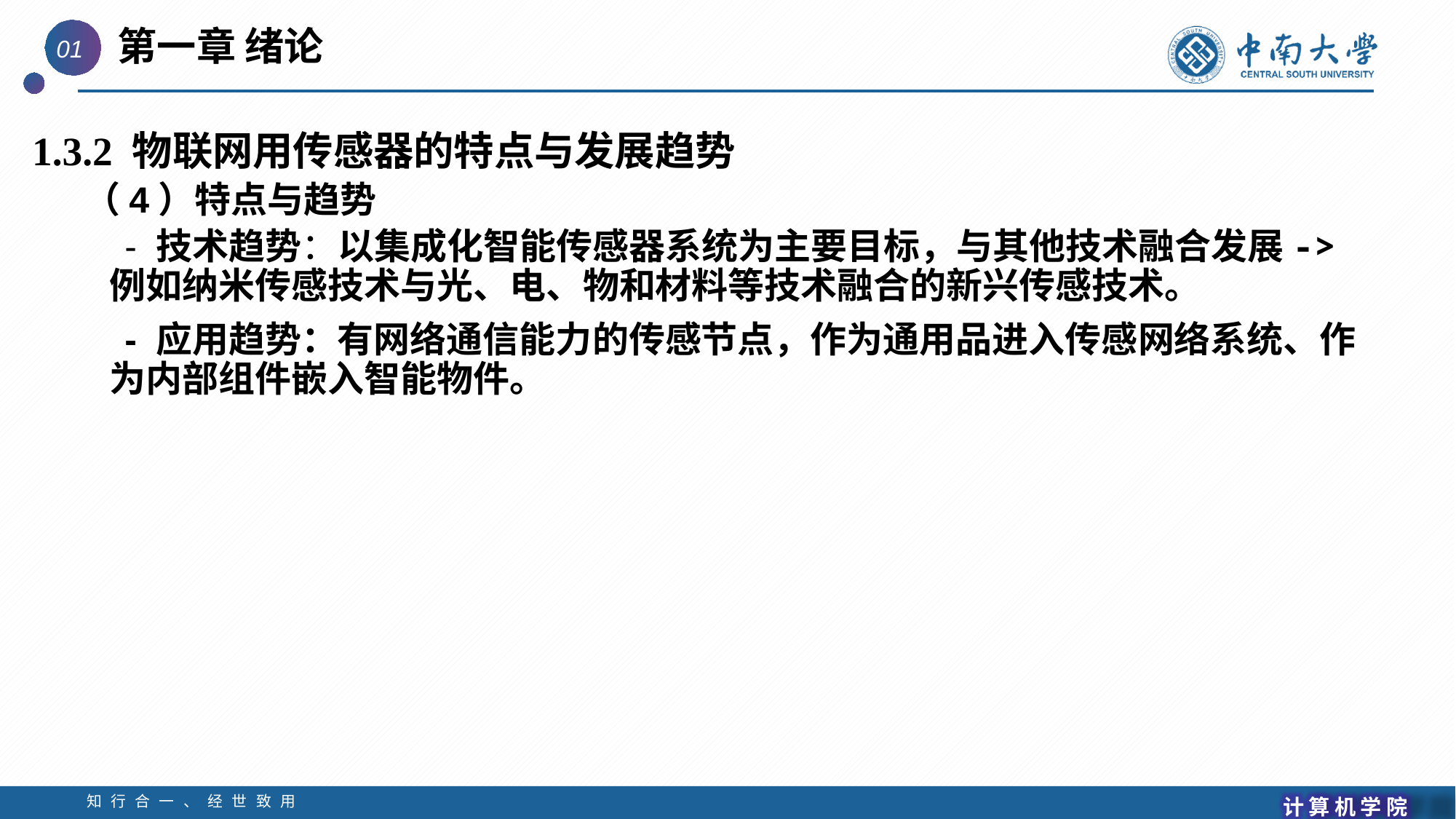

1.3.2 物联网用传感器的特点与发展趋势
（4）特点与趋势
    - 技术趋势：以集成化智能传感器系统为主要目标，与其他技术融合发展->例如纳米传感技术与光、电、物和材料等技术融合的新兴传感技术。
    - 应用趋势：有网络通信能力的传感节点，作为通用品进入传感网络系统、作为内部组件嵌入智能物件。